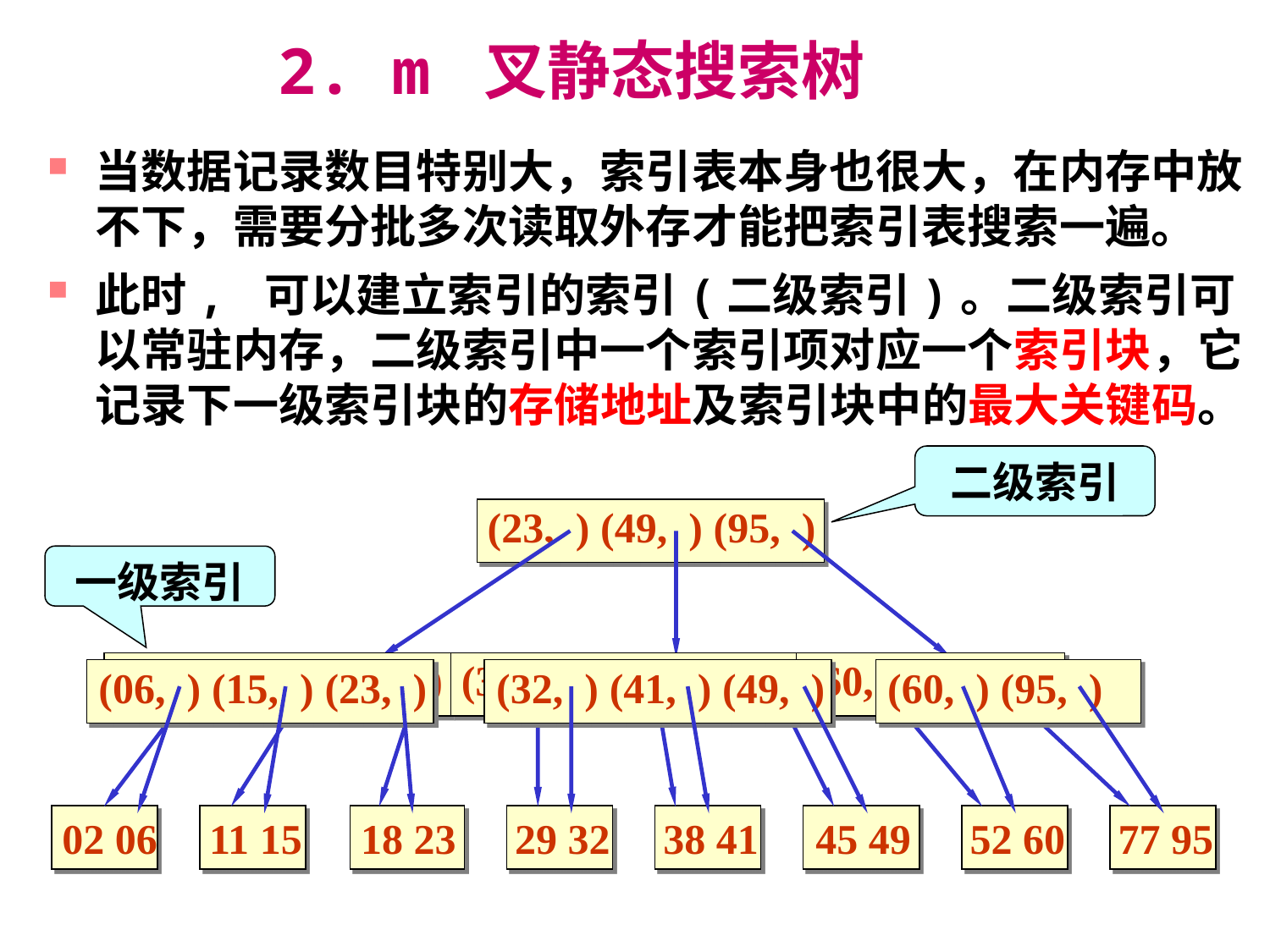

2. m 叉静态搜索树

当数据记录数目特别大，索引表本身也很大，在内存中放不下，需要分批多次读取外存才能把索引表搜索一遍。
此时, 可以建立索引的索引(二级索引)。二级索引可以常驻内存，二级索引中一个索引项对应一个索引块，它记录下一级索引块的存储地址及索引块中的最大关键码。
二级索引
(23,  ) (49,  ) (95,  )

一级索引
(06,  ) (15,  ) (23,  )
(32,  ) (41,  ) (49,  )
(60,  ) (95,  )

(06,  ) (15,  ) (23,  )
(32,  ) (41,  ) (49,  )
(60,  ) (95,  )

02 06

11 15

18 23

29 32

38 41

45 49
52 60

77 95